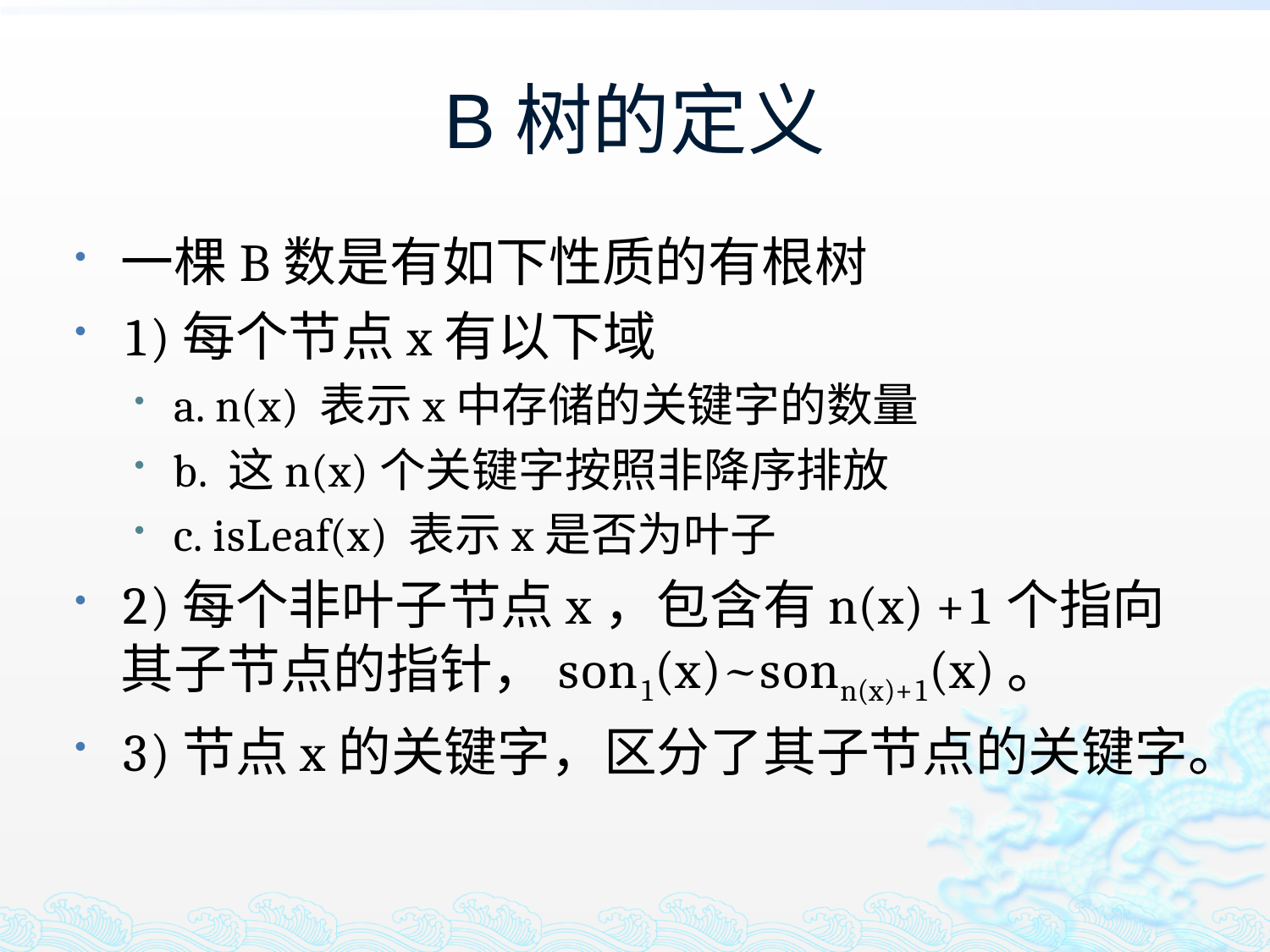

# B树的定义
一棵B数是有如下性质的有根树
1)每个节点x有以下域
a. n(x) 表示x中存储的关键字的数量
b. 这n(x)个关键字按照非降序排放
c. isLeaf(x) 表示x是否为叶子
2)每个非叶子节点x，包含有n(x) +1个指向其子节点的指针，son1(x)~sonn(x)+1(x)。
3)节点x的关键字，区分了其子节点的关键字。